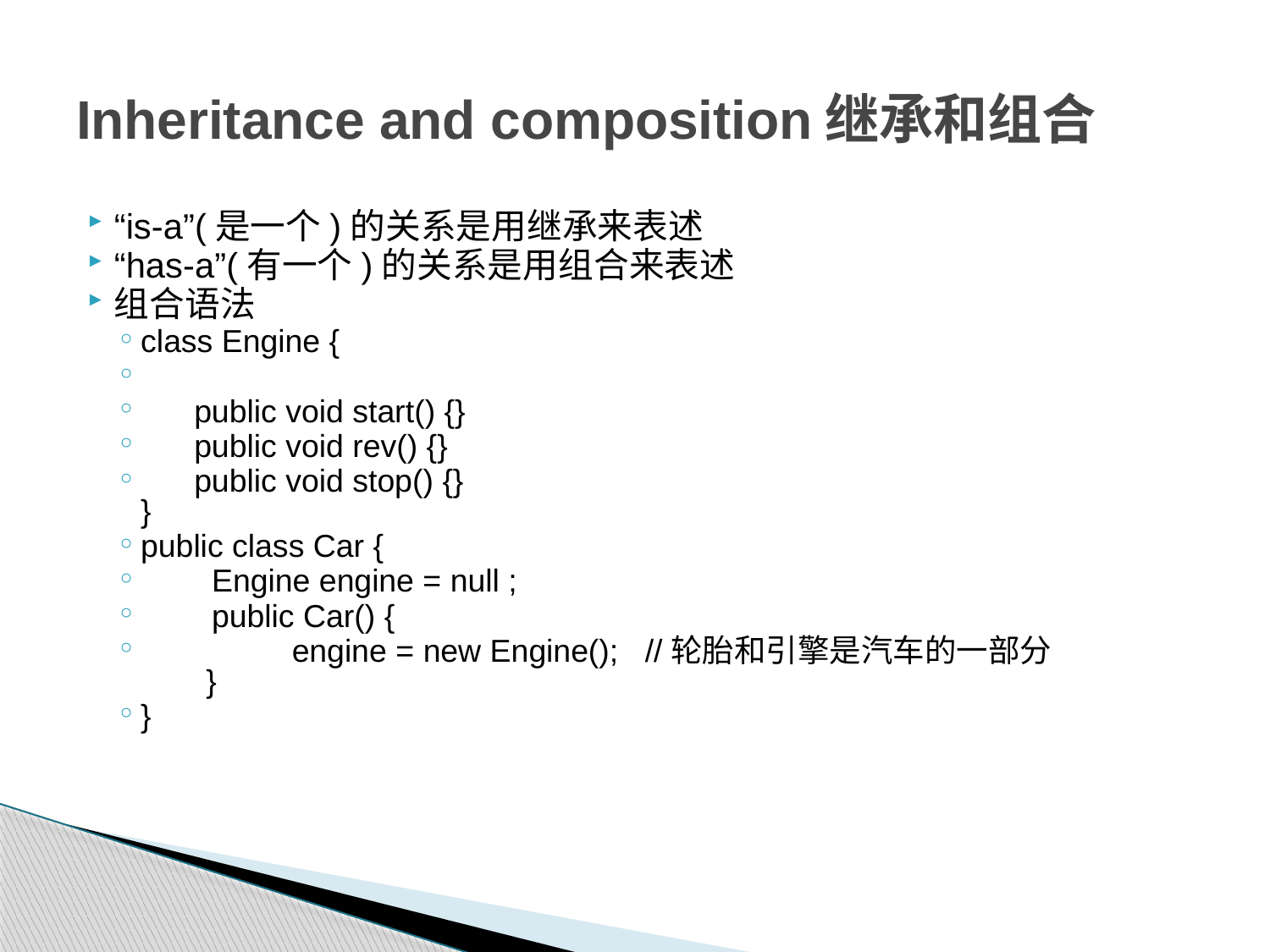

# Inheritance and composition继承和组合
“is-a”(是一个)的关系是用继承来表述
“has-a”(有一个)的关系是用组合来表述
组合语法
class Engine {

      public void start() {}
      public void rev() {}
      public void stop() {}
}
public class Car {
        Engine engine = null ;
        public Car() {
                 engine = new Engine();   //轮胎和引擎是汽车的一部分
        }
}